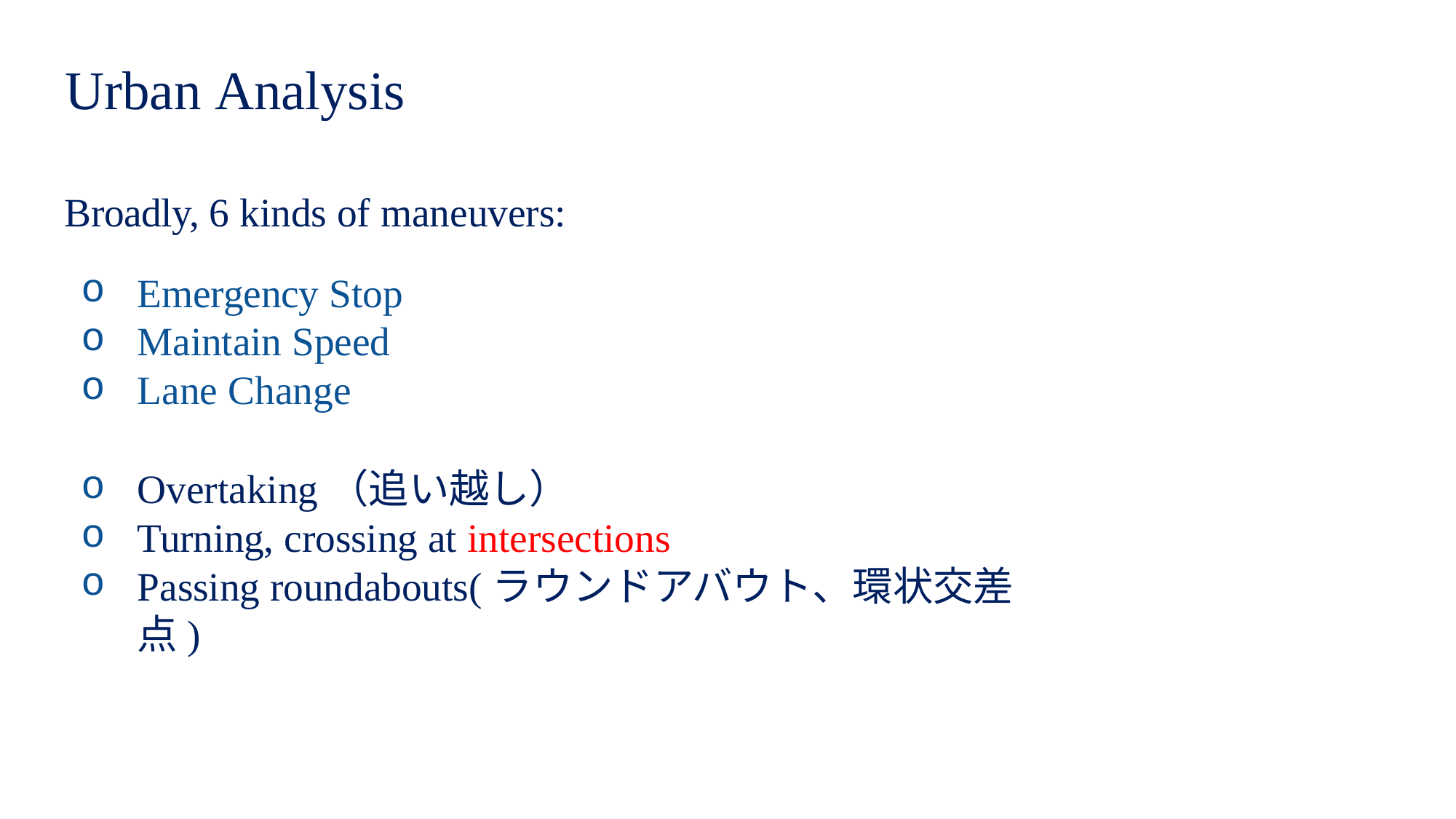

# Urban Analysis
Broadly, 6 kinds of maneuvers:
Emergency Stop
Maintain Speed
Lane Change

Overtaking（追い越し）
Turning, crossing at intersections
Passing roundabouts(ラウンドアバウト、環状交差点)